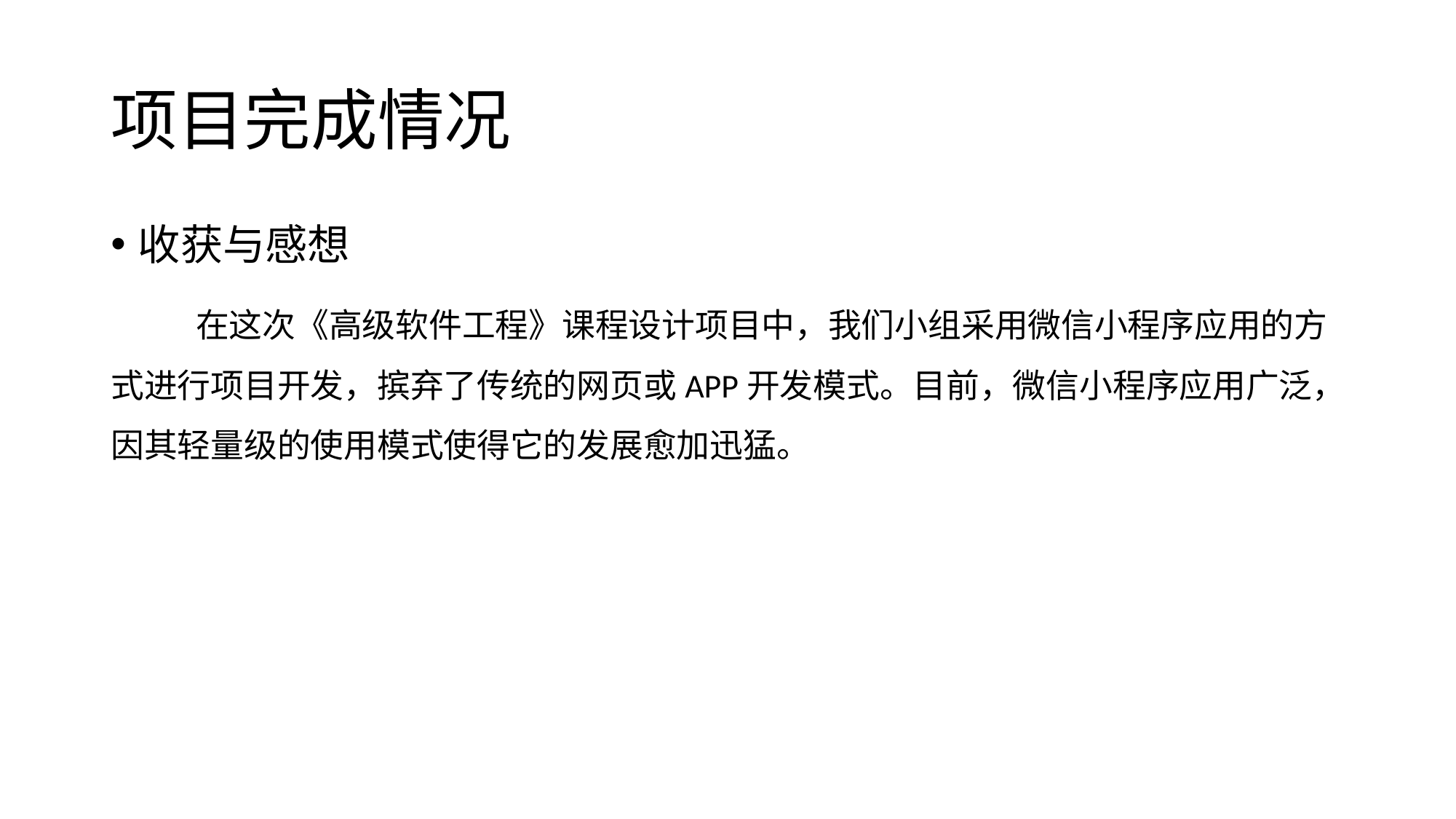

# 项目完成情况
收获与感想
   在这次《高级软件工程》课程设计项目中，我们小组采用微信小程序应用的方式进行项目开发，摈弃了传统的网页或APP开发模式。目前，微信小程序应用广泛，因其轻量级的使用模式使得它的发展愈加迅猛。